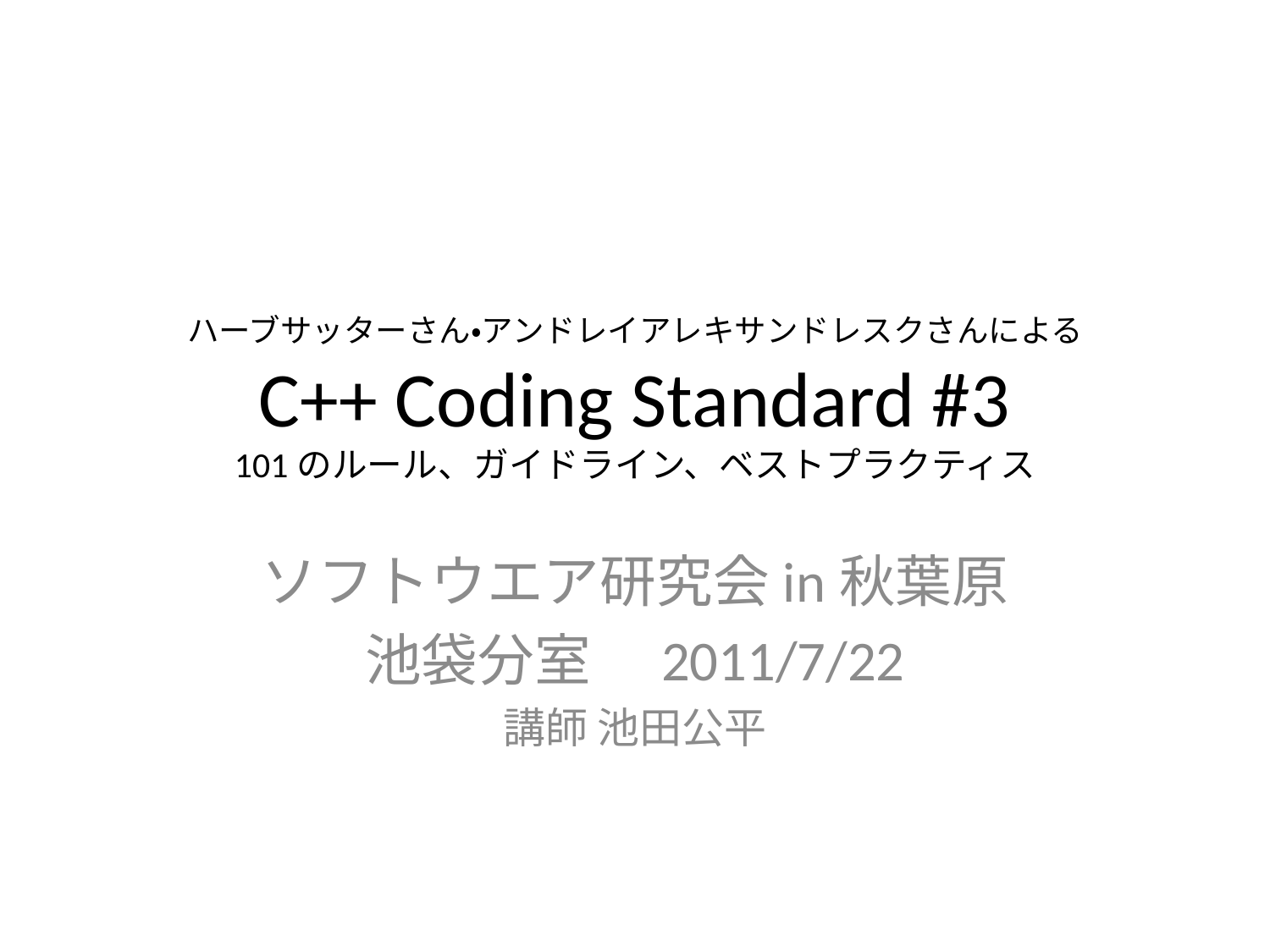

# ハーブサッターさん・アンドレイアレキサンドレスクさんによる C++ Coding Standard #3 101のルール、ガイドライン、ベストプラクティス
ソフトウエア研究会in秋葉原
池袋分室　2011/7/22
講師 池田公平